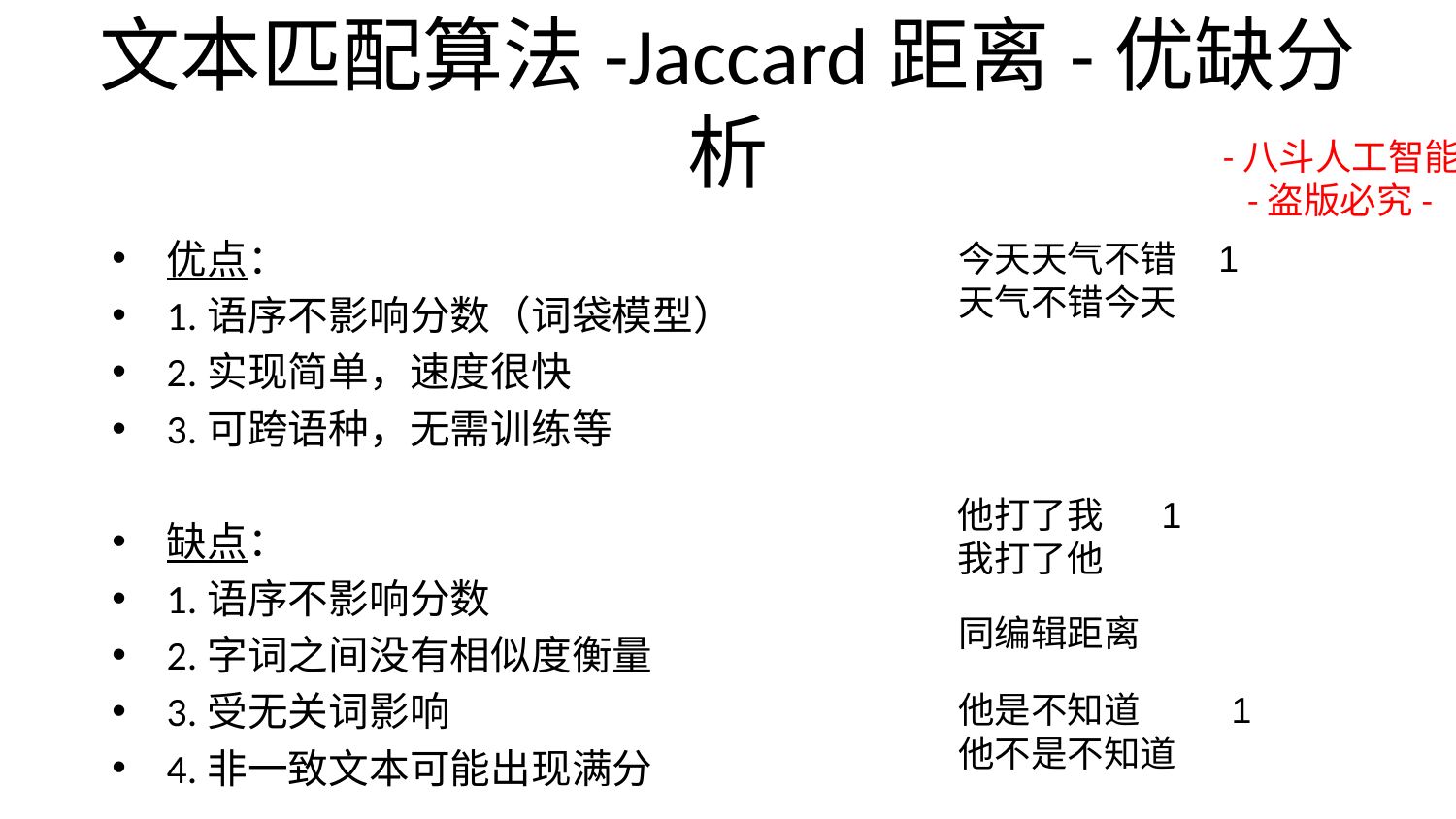

# 文本匹配算法-Jaccard距离-优缺分析
-八斗人工智能-
   -盗版必究-
优点：
1.语序不影响分数（词袋模型）
2.实现简单，速度很快
3.可跨语种，无需训练等

缺点：
1.语序不影响分数
2.字词之间没有相似度衡量
3.受无关词影响
4.非一致文本可能出现满分

今天天气不错    1
天气不错今天
他打了我      1
我打了他
同编辑距离
他是不知道          1
他不是不知道